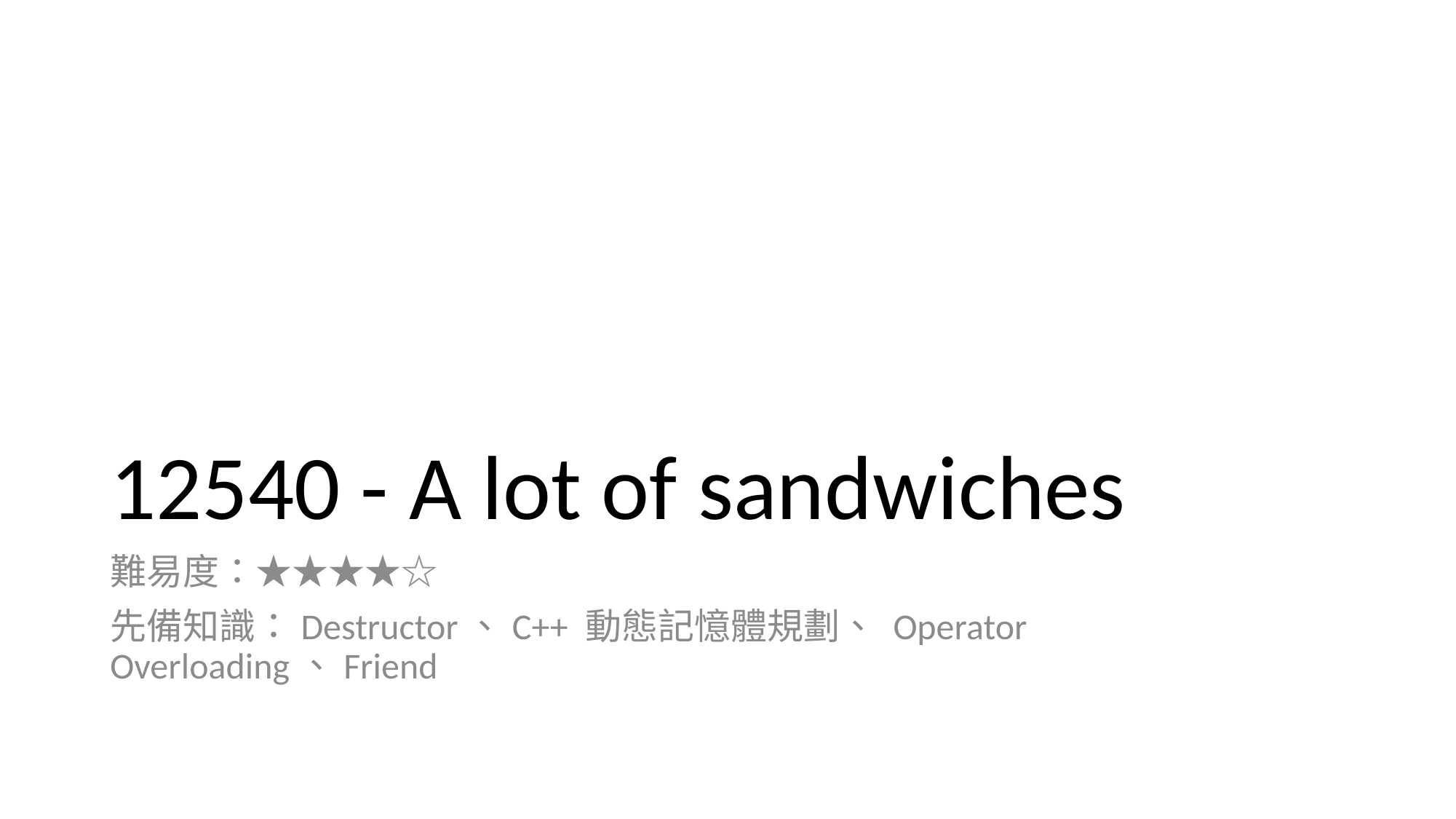

# 12540 - A lot of sandwiches
難易度：★★★★☆
先備知識：Destructor、C++ 動態記憶體規劃、 Operator Overloading、Friend